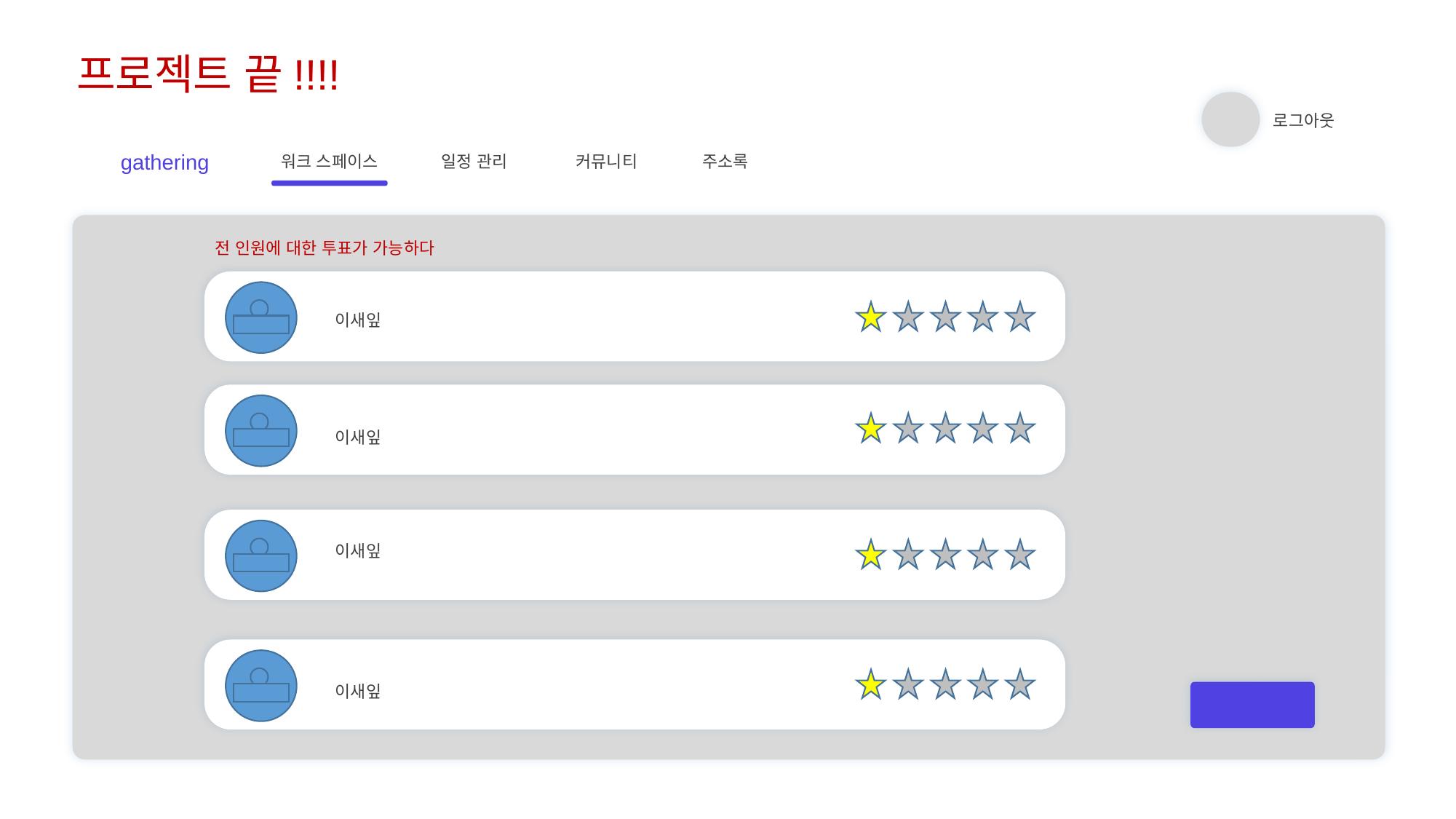

프로젝트 끝!!!!

로그아웃
워크 스페이스
일정 관리
커뮤니티
주소록
gathering

전 인원에 대한 투표가 가능하다

이새잎

이새잎

이새잎

이새잎

제출